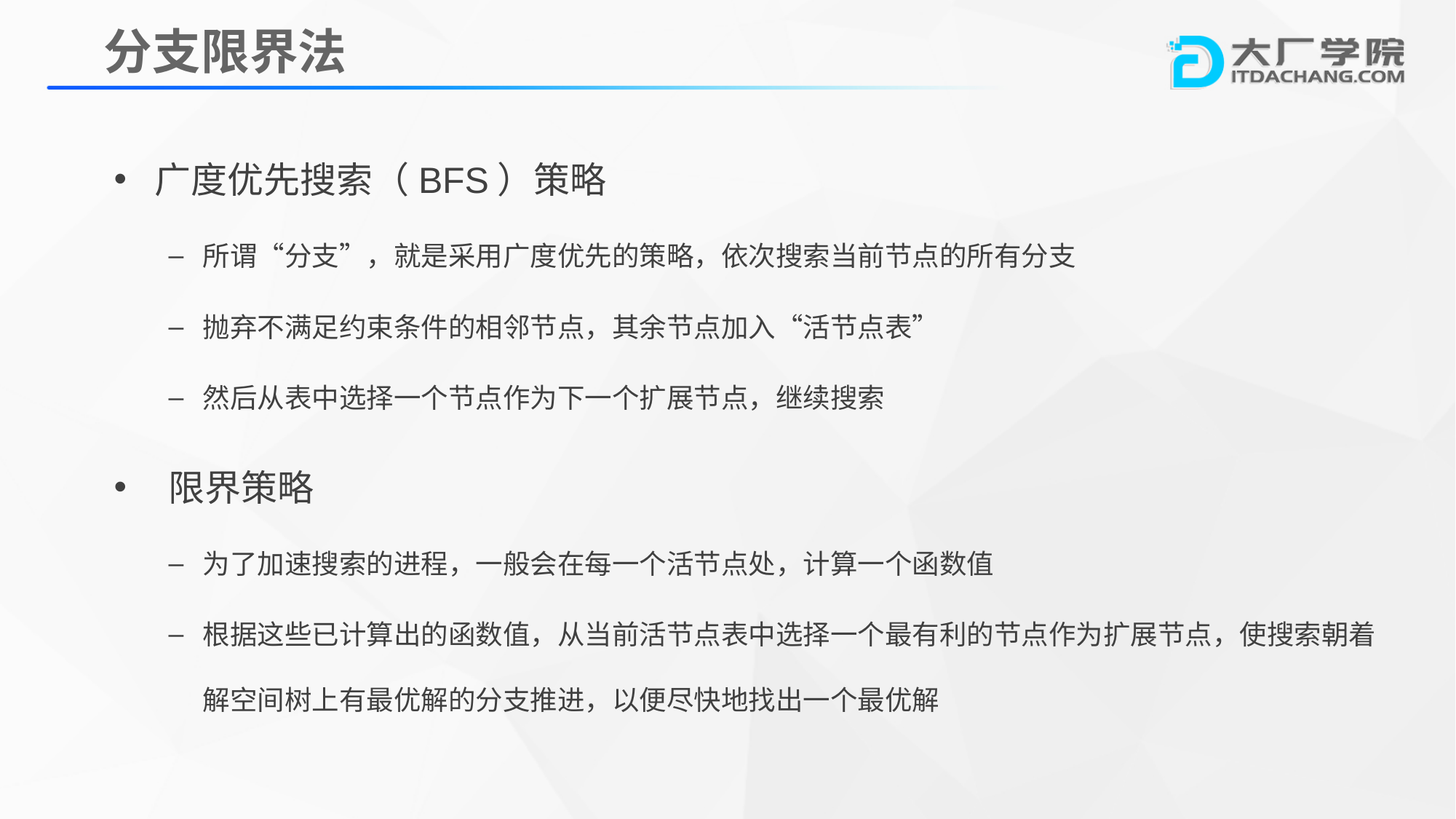

分支限界法
广度优先搜索（BFS）策略
所谓“分支”，就是采用广度优先的策略，依次搜索当前节点的所有分支
抛弃不满足约束条件的相邻节点，其余节点加入“活节点表”
然后从表中选择一个节点作为下一个扩展节点，继续搜索
限界策略
为了加速搜索的进程，一般会在每一个活节点处，计算一个函数值
根据这些已计算出的函数值，从当前活节点表中选择一个最有利的节点作为扩展节点，使搜索朝着解空间树上有最优解的分支推进，以便尽快地找出一个最优解